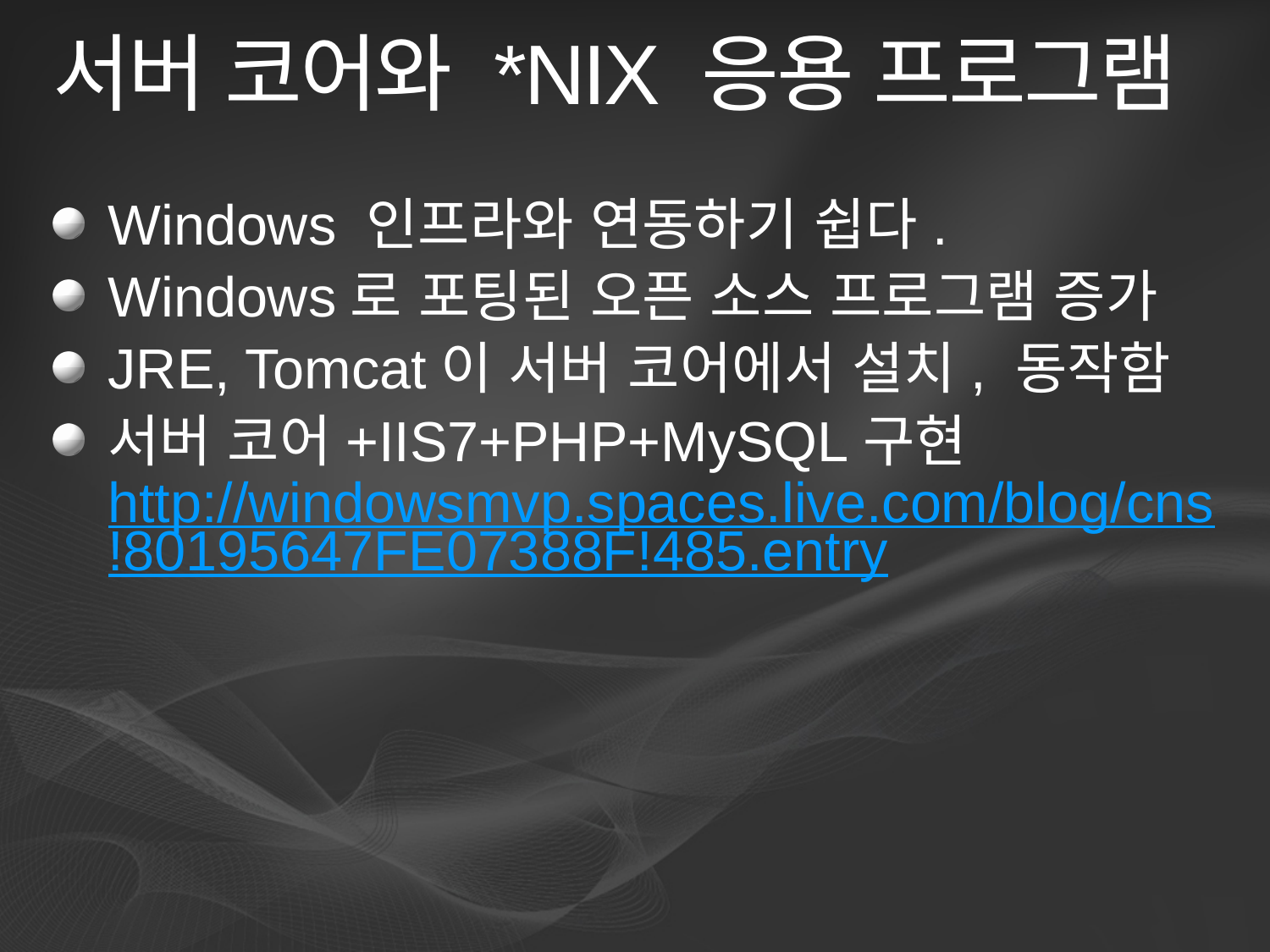

# 서버 코어와 *NIX 응용 프로그램
Windows 인프라와 연동하기 쉽다.
Windows로 포팅된 오픈 소스 프로그램 증가
JRE, Tomcat이 서버 코어에서 설치, 동작함
서버 코어+IIS7+PHP+MySQL구현
http://windowsmvp.spaces.live.com/blog/cns!80195647FE07388F!485.entry